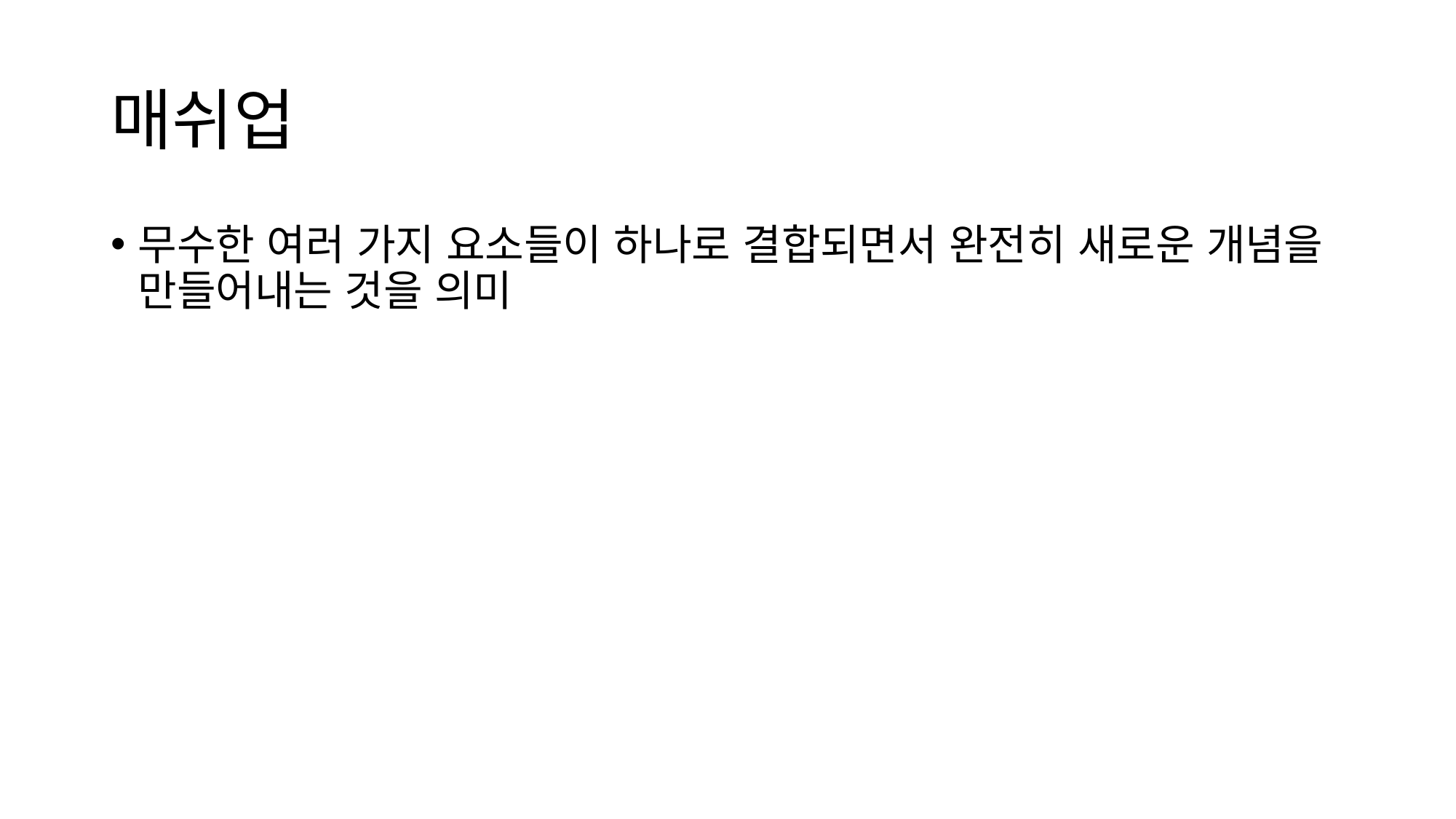

# 매쉬업
무수한 여러 가지 요소들이 하나로 결합되면서 완전히 새로운 개념을 만들어내는 것을 의미